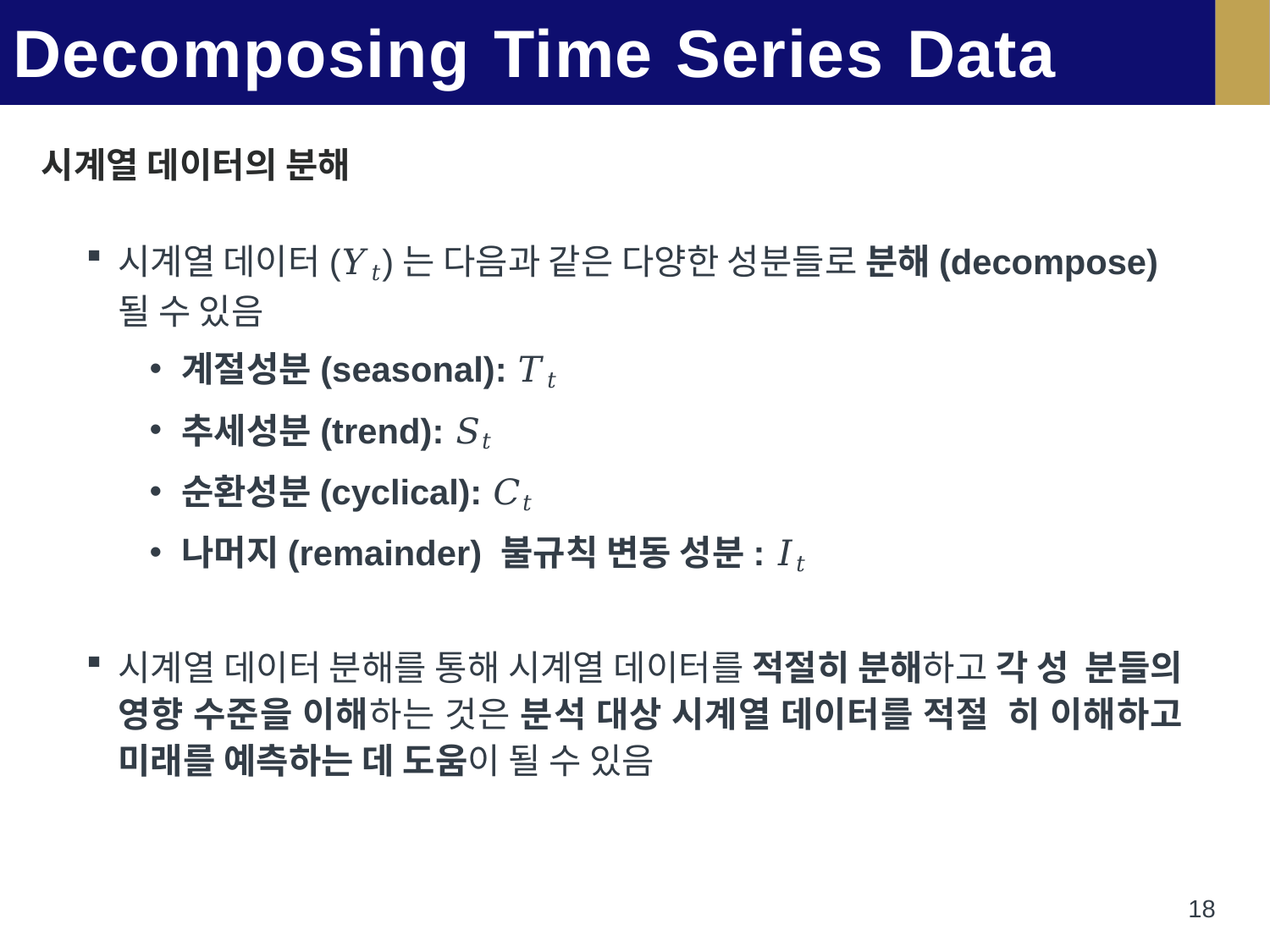

# Decomposing Time Series Data
시계열 데이터의 분해

시계열 데이터(𝑌𝑡)는 다음과 같은 다양한 성분들로 분해(decompose)
될 수 있음
계절성분(seasonal): 𝑇𝑡
추세성분(trend): 𝑆𝑡
순환성분(cyclical): 𝐶𝑡
나머지(remainder) 불규칙 변동 성분: 𝐼𝑡

시계열 데이터 분해를 통해 시계열 데이터를 적절히 분해하고 각 성  분들의 영향 수준을 이해하는 것은 분석 대상 시계열 데이터를 적절  히 이해하고 미래를 예측하는 데 도움이 될 수 있음
18